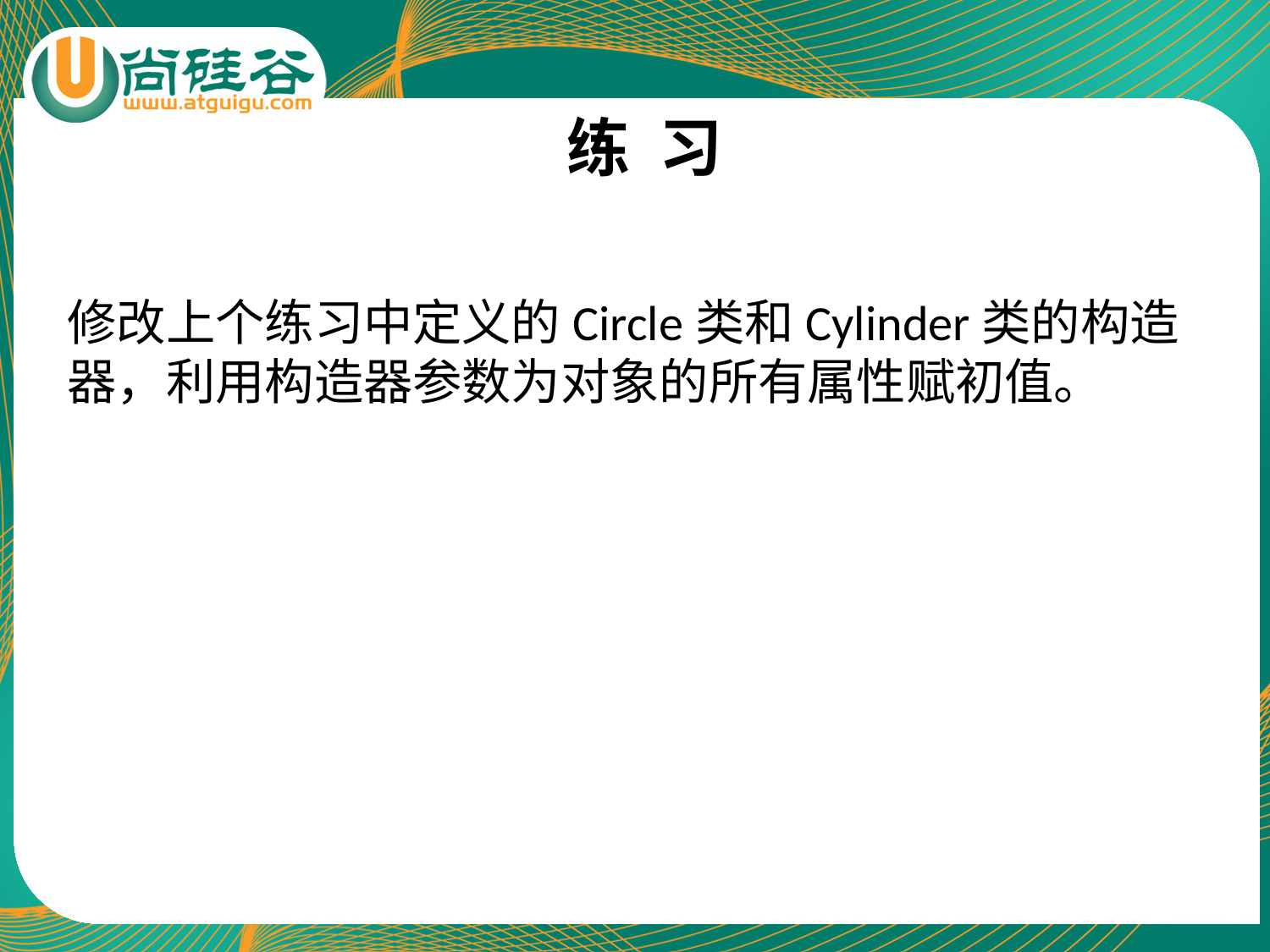

# 练  习
修改上个练习中定义的Circle类和Cylinder类的构造器，利用构造器参数为对象的所有属性赋初值。